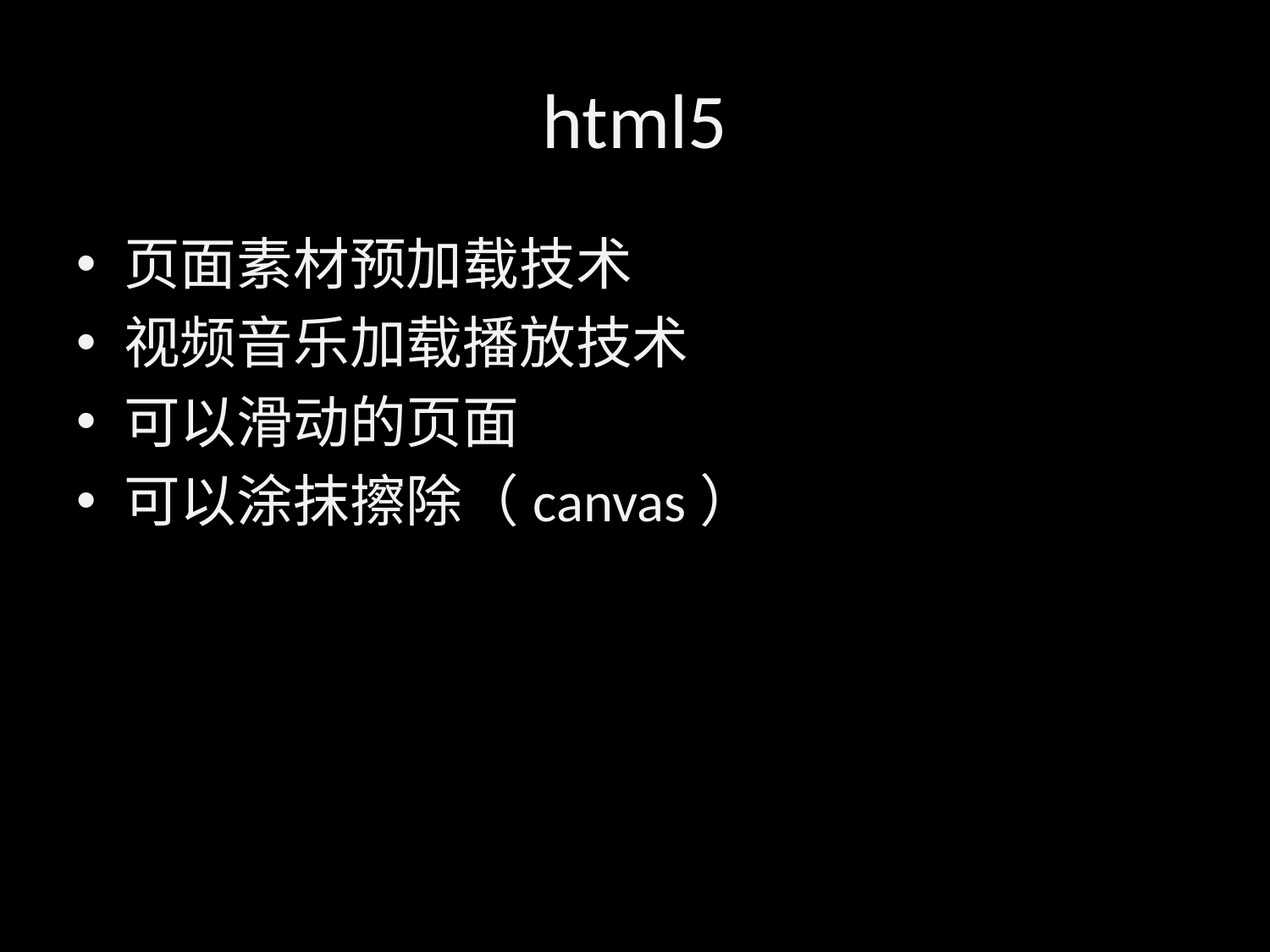

# html5
页面素材预加载技术
视频音乐加载播放技术
可以滑动的页面
可以涂抹擦除（canvas）